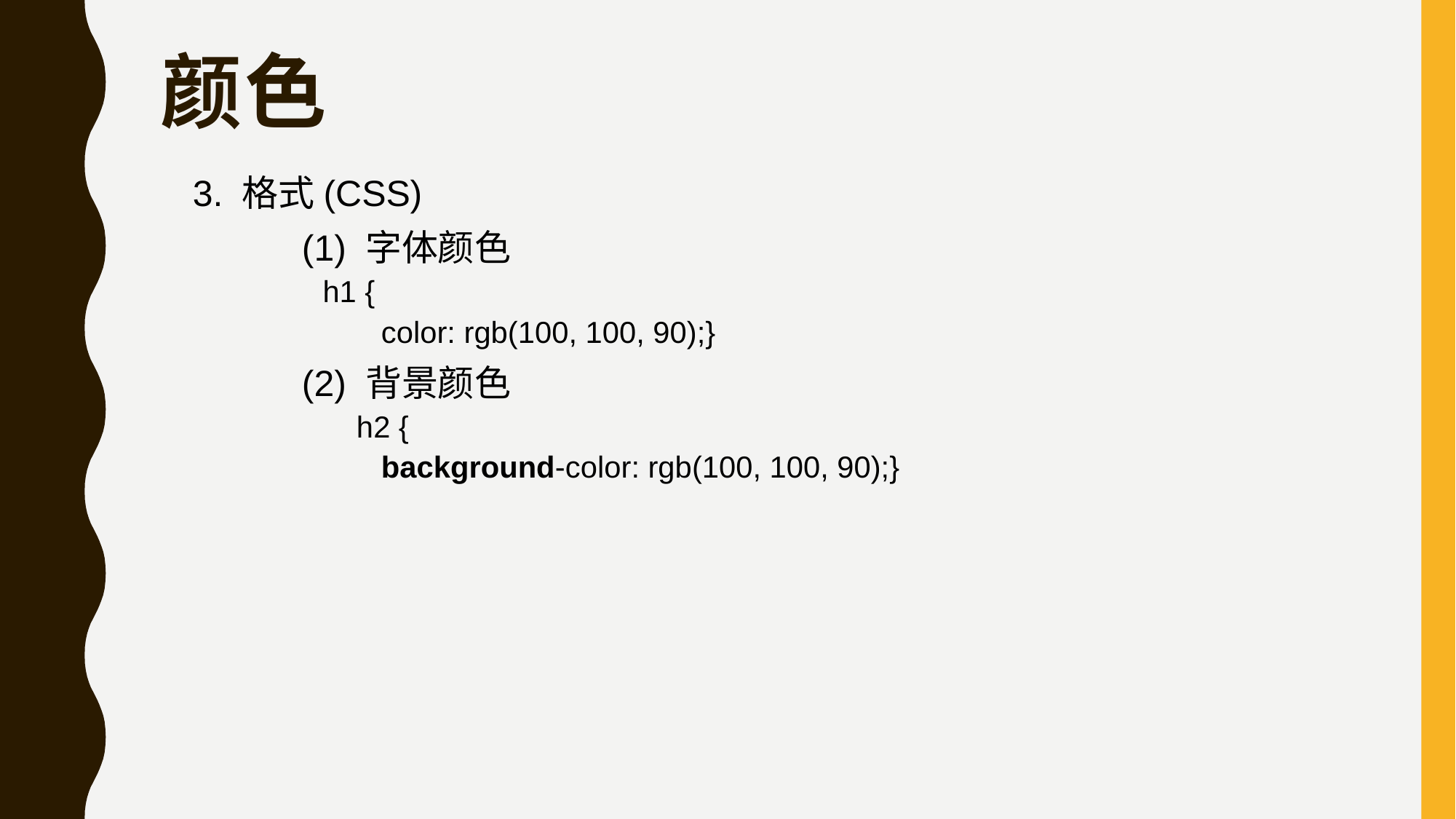

# 颜色
3. 格式(CSS)
	(1) 字体颜色
         h1 {
                color: rgb(100, 100, 90);}
	(2) 背景颜色
	h2 {
                background-color: rgb(100, 100, 90);}